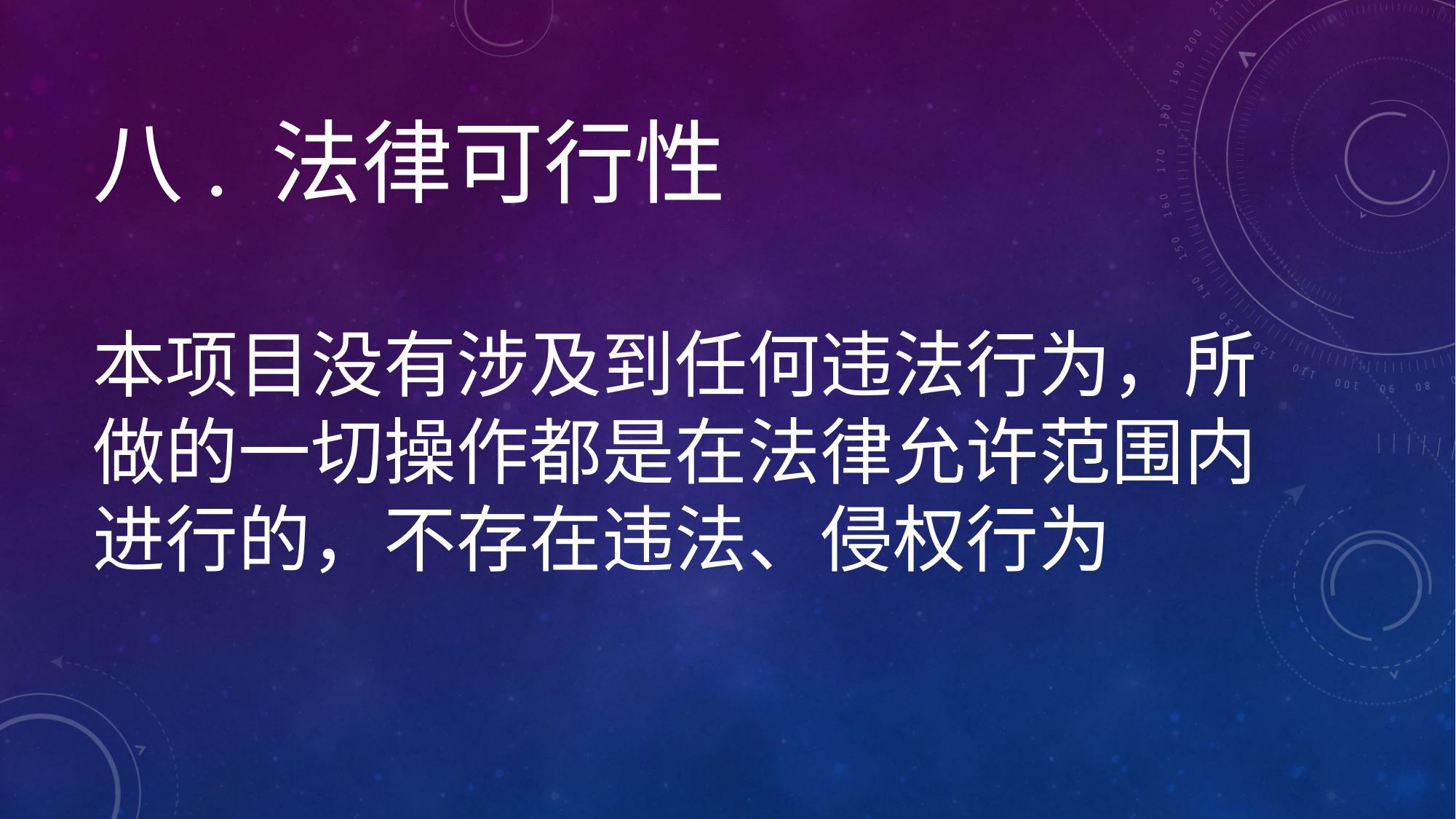

# 八. 法律可行性
本项目没有涉及到任何违法行为，所做的一切操作都是在法律允许范围内进行的，不存在违法、侵权行为